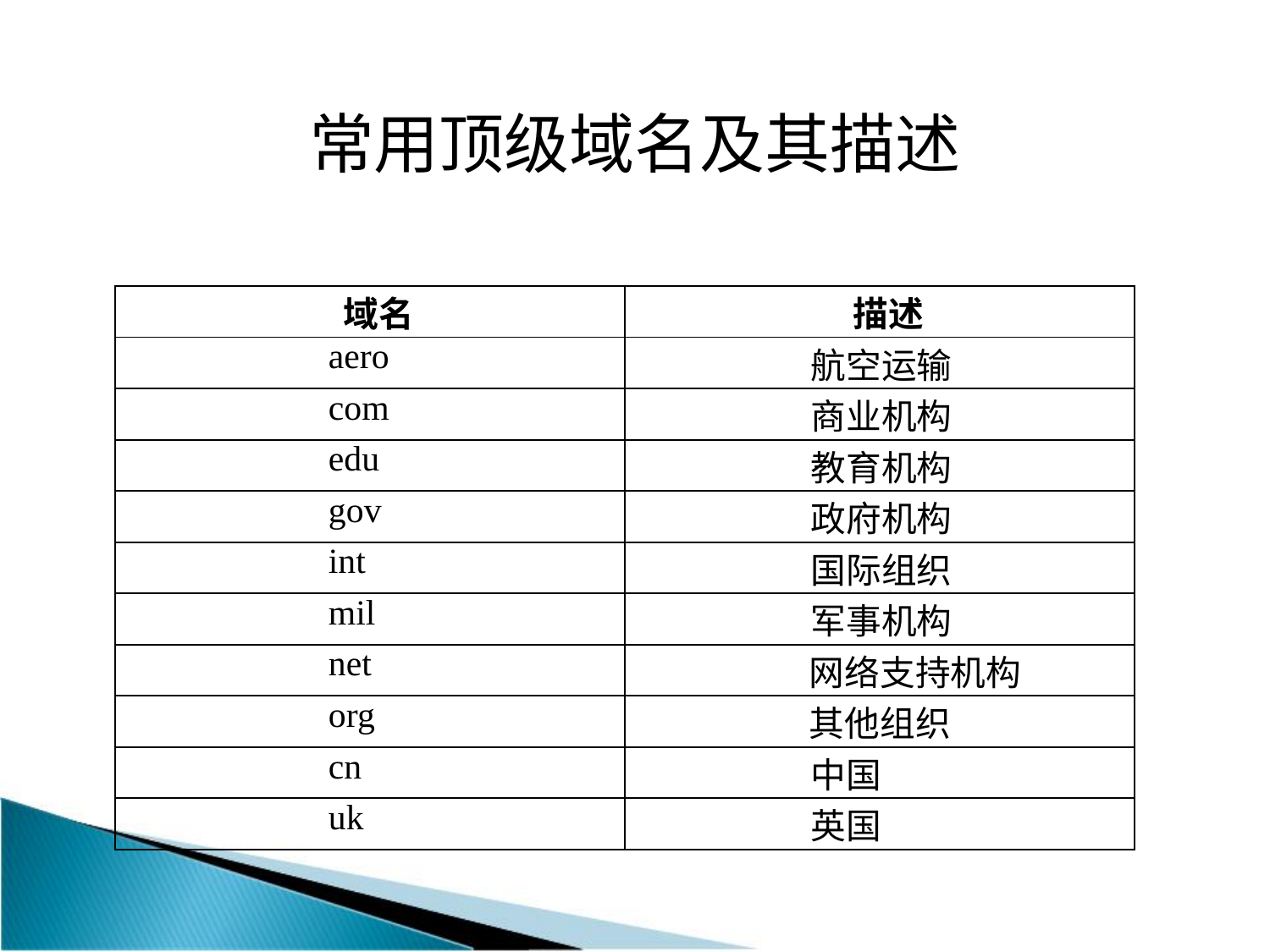

常用顶级域名及其描述
| 域名 | 描述 |
| --- | --- |
| aero | 航空运输 |
| com | 商业机构 |
| edu | 教育机构 |
| gov | 政府机构 |
| int | 国际组织 |
| mil | 军事机构 |
| net | 网络支持机构 |
| org | 其他组织 |
| cn | 中国 |
| uk | 英国 |